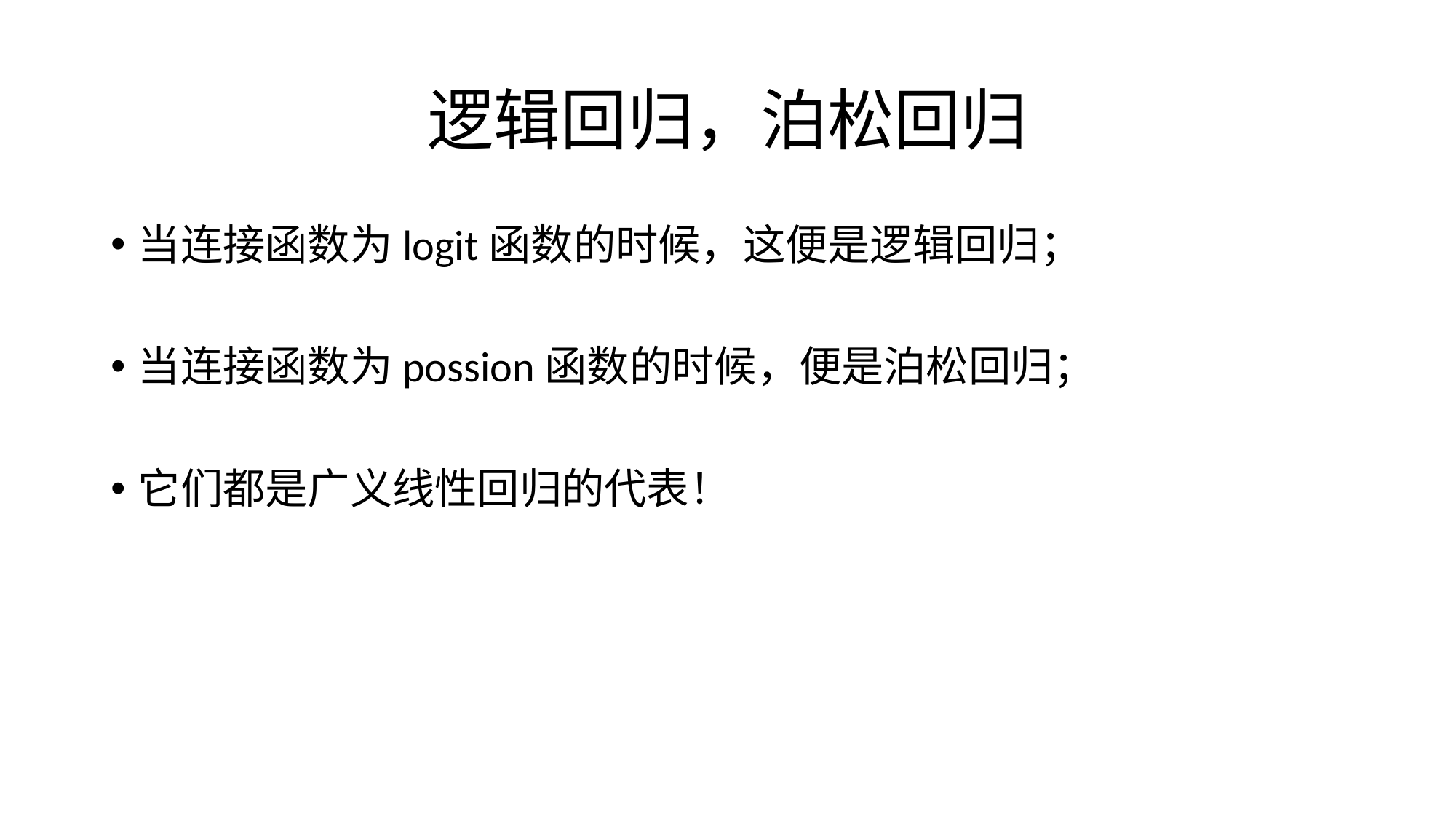

# 逻辑回归，泊松回归
当连接函数为logit函数的时候，这便是逻辑回归；

当连接函数为possion函数的时候，便是泊松回归；

它们都是广义线性回归的代表！